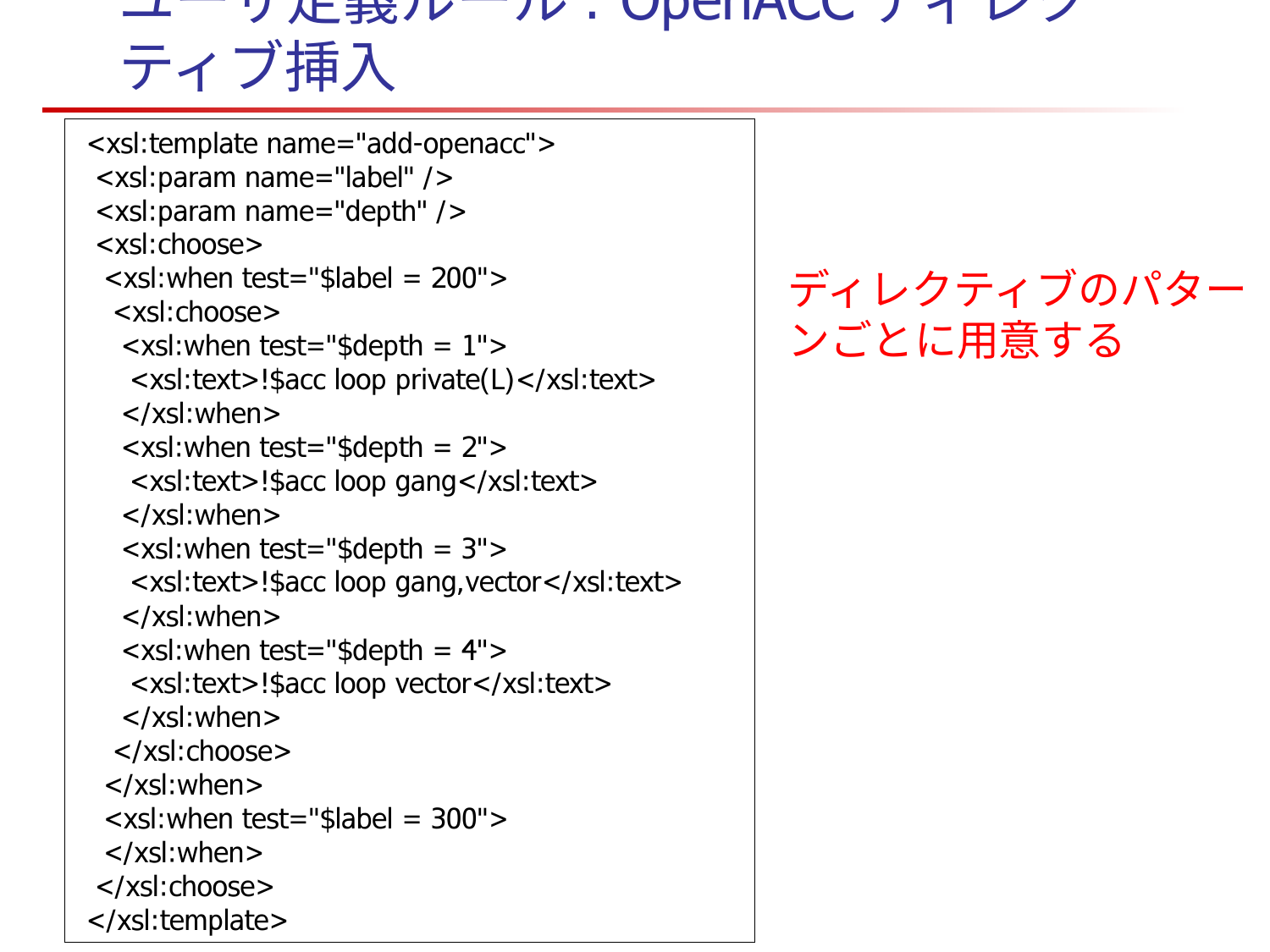

# ユーザ定義ルール: OpenACCディレクティブ挿入
 <xsl:template name="add-openacc">
  <xsl:param name="label" />
  <xsl:param name="depth" />
  <xsl:choose>
   <xsl:when test="$label = 200">
    <xsl:choose>
     <xsl:when test="$depth = 1">
      <xsl:text>!$acc loop private(L)</xsl:text>
     </xsl:when>
     <xsl:when test="$depth = 2">
      <xsl:text>!$acc loop gang</xsl:text>
     </xsl:when>
     <xsl:when test="$depth = 3">
      <xsl:text>!$acc loop gang,vector</xsl:text>
     </xsl:when>
     <xsl:when test="$depth = 4">
      <xsl:text>!$acc loop vector</xsl:text>
     </xsl:when>
    </xsl:choose>
   </xsl:when>
   <xsl:when test="$label = 300">
   </xsl:when>
  </xsl:choose>
 </xsl:template>
ディレクティブのパターンごとに用意する